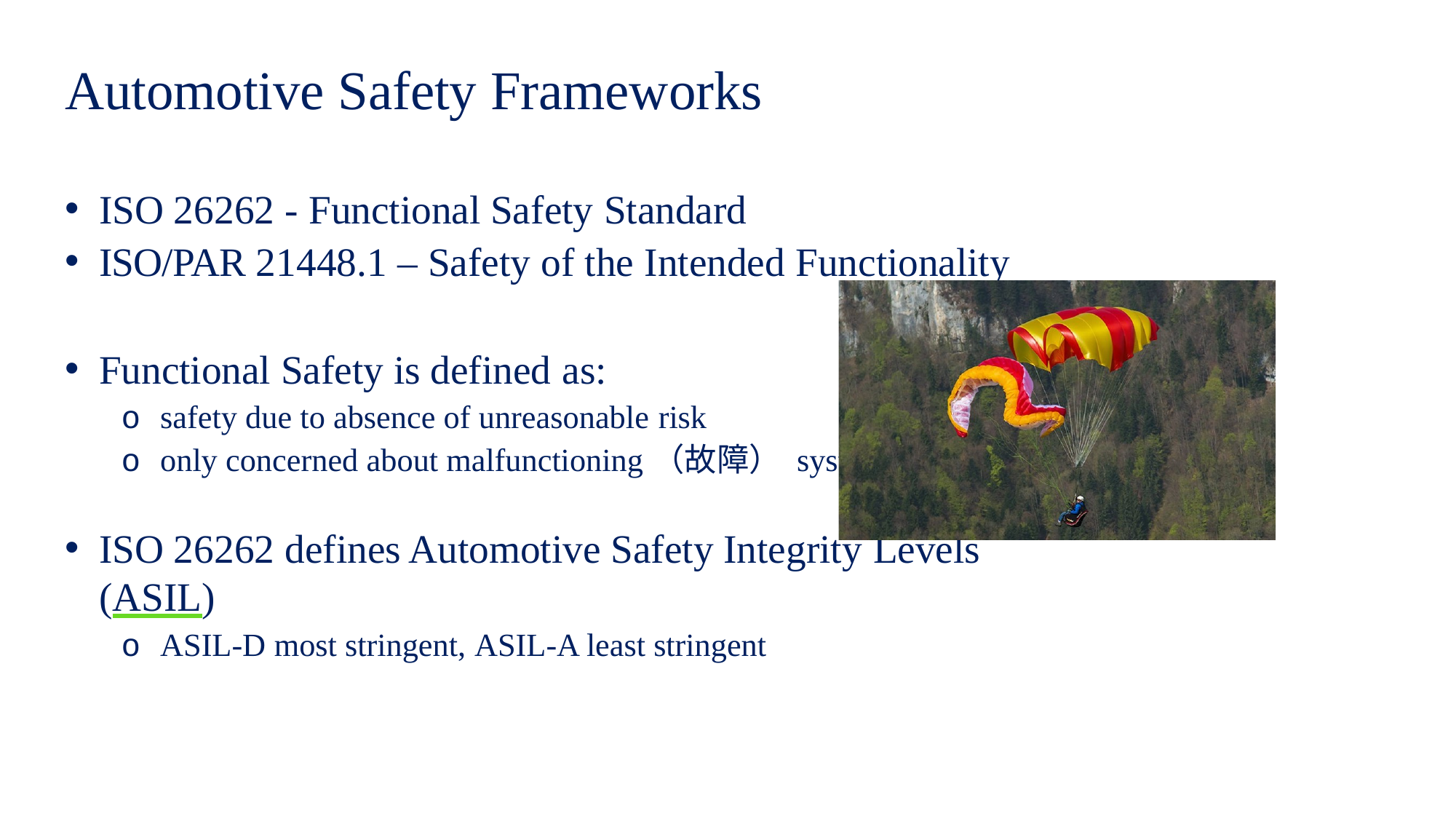

# Automotive Safety Frameworks
ISO 26262 - Functional Safety Standard
ISO/PAR 21448.1 – Safety of the Intended Functionality

Functional Safety is defined as:
o safety due to absence of unreasonable risk
o only concerned about malfunctioning（故障） system

ISO 26262 defines Automotive Safety Integrity Levels  (ASIL)
o ASIL-D most stringent, ASIL-A least stringent